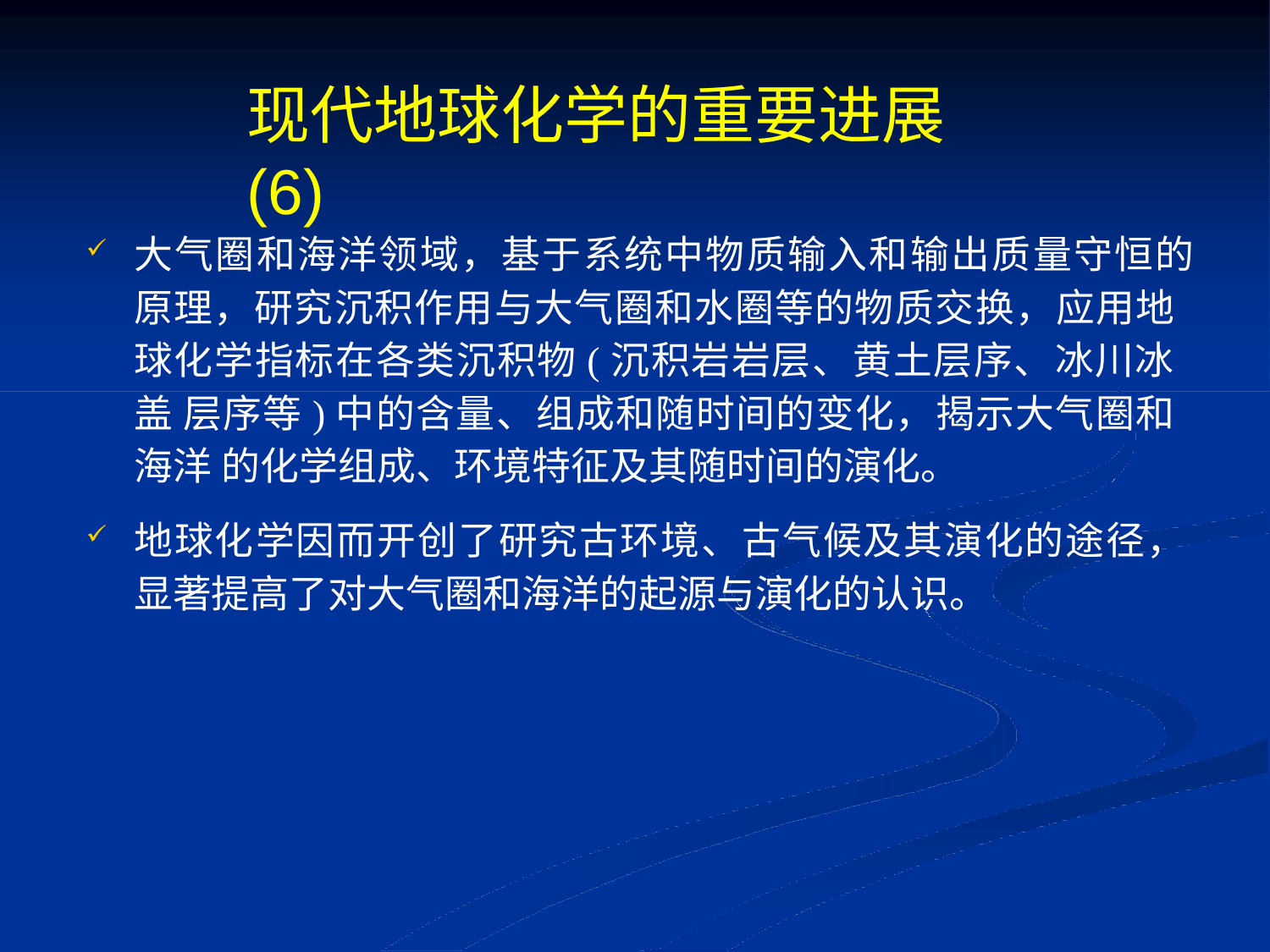

# 现代地球化学的重要进展(6)
大气圈和海洋领域，基于系统中物质输入和输出质量守恒的 原理，研究沉积作用与大气圈和水圈等的物质交换，应用地 球化学指标在各类沉积物(沉积岩岩层、黄土层序、冰川冰盖 层序等)中的含量、组成和随时间的变化，揭示大气圈和海洋 的化学组成、环境特征及其随时间的演化。
地球化学因而开创了研究古环境、古气候及其演化的途径，  显著提高了对大气圈和海洋的起源与演化的认识。